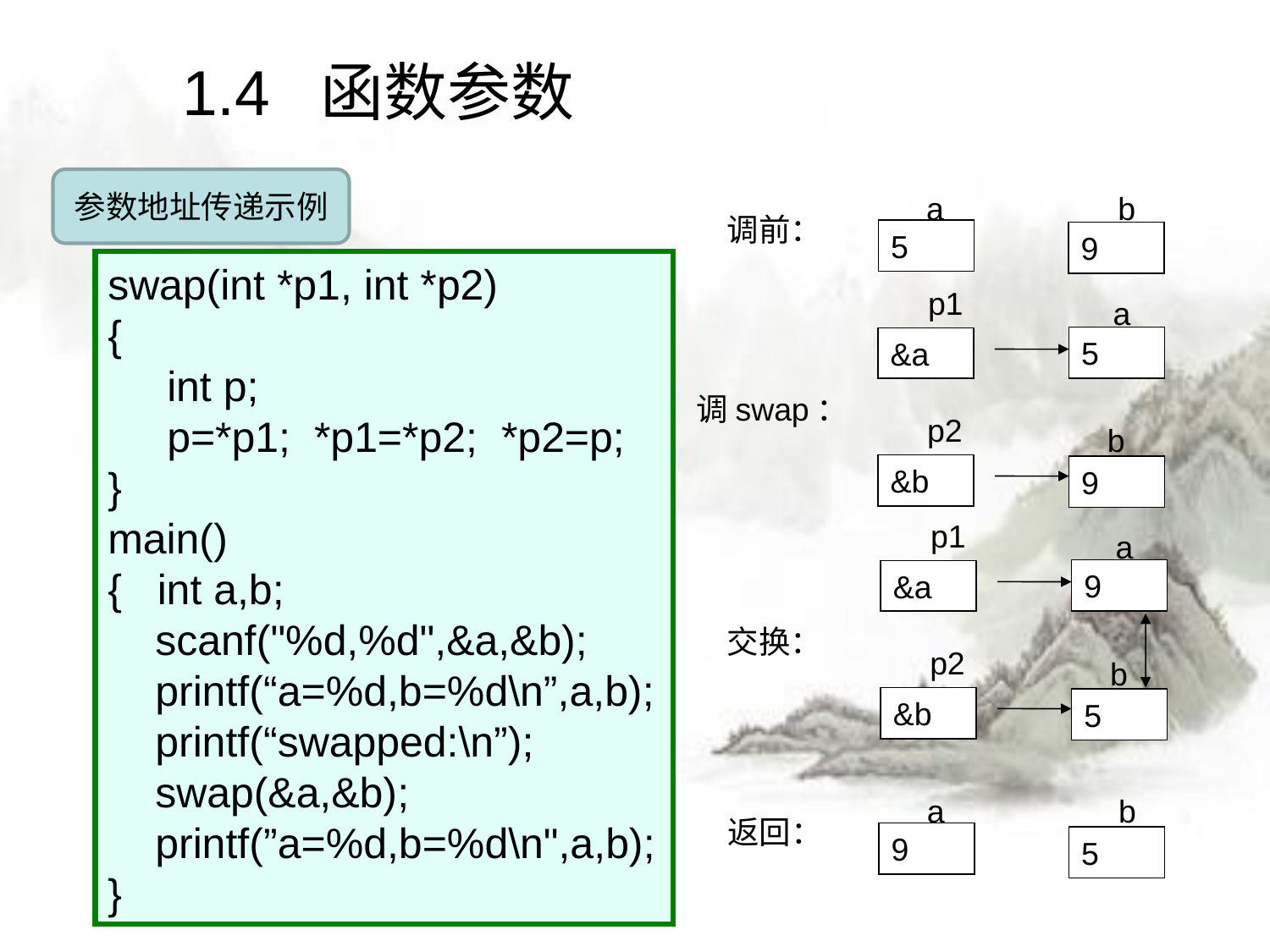

# 1.4  函数参数
参数地址传递示例
a
5
b
9
调前：
swap(int *p1, int *p2)
{
     int p;
     p=*p1;  *p1=*p2;  *p2=p;
}
main()
{   int a,b;
    scanf("%d,%d",&a,&b);
    printf(“a=%d,b=%d\n”,a,b);
    printf(“swapped:\n”);
    swap(&a,&b);
    printf(”a=%d,b=%d\n",a,b);
}
p1
&a
a
5

调swap：
p2
&b
b
9

p1
&a
a
9

交换：
p2
&b
b
5

a
9
b
5
返回：